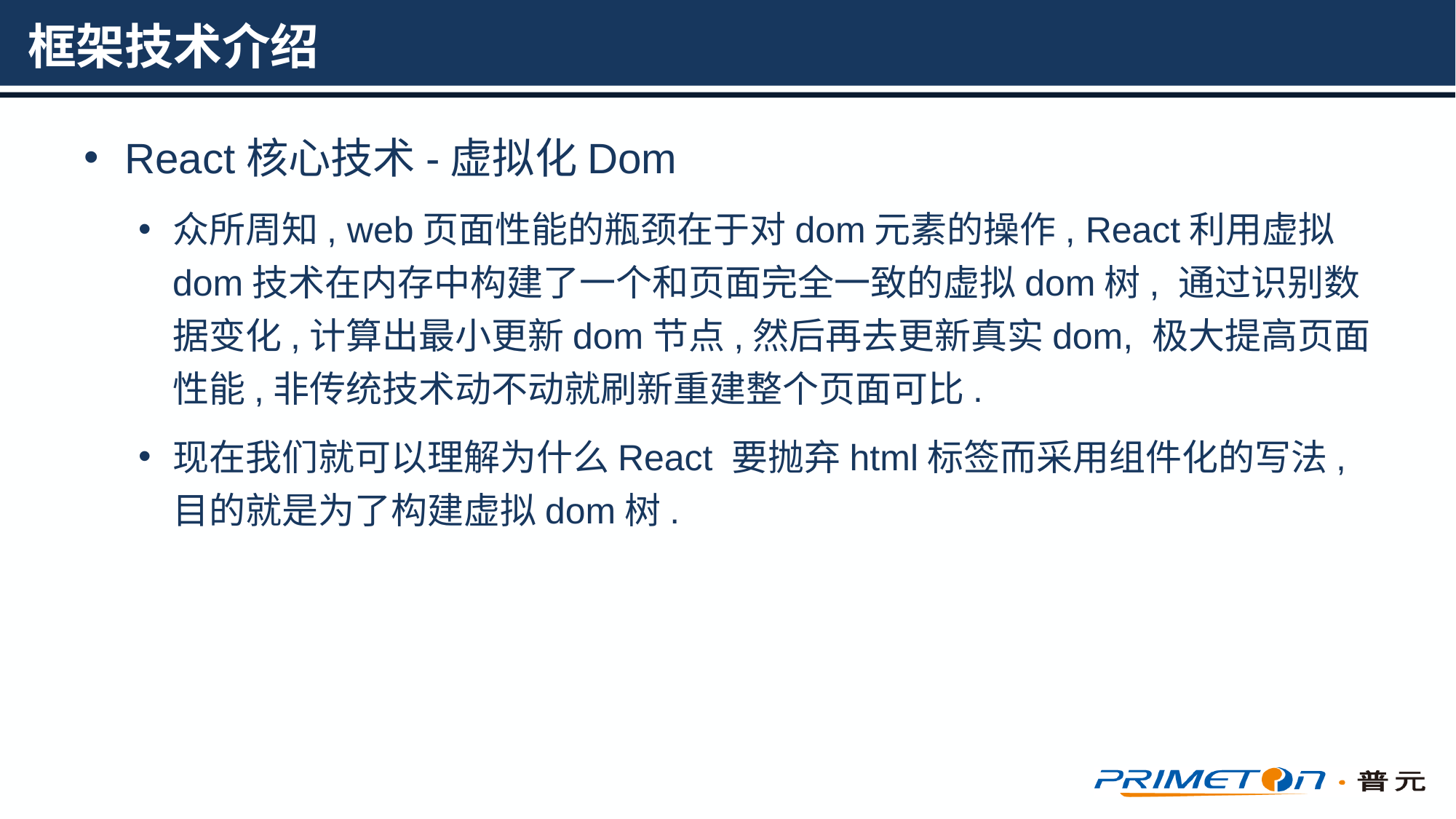

# 框架技术介绍
React核心技术-虚拟化Dom
众所周知, web页面性能的瓶颈在于对dom元素的操作, React利用虚拟dom技术在内存中构建了一个和页面完全一致的虚拟dom树, 通过识别数据变化,计算出最小更新dom节点,然后再去更新真实dom, 极大提高页面性能,非传统技术动不动就刷新重建整个页面可比.
现在我们就可以理解为什么React 要抛弃html标签而采用组件化的写法, 目的就是为了构建虚拟dom树.